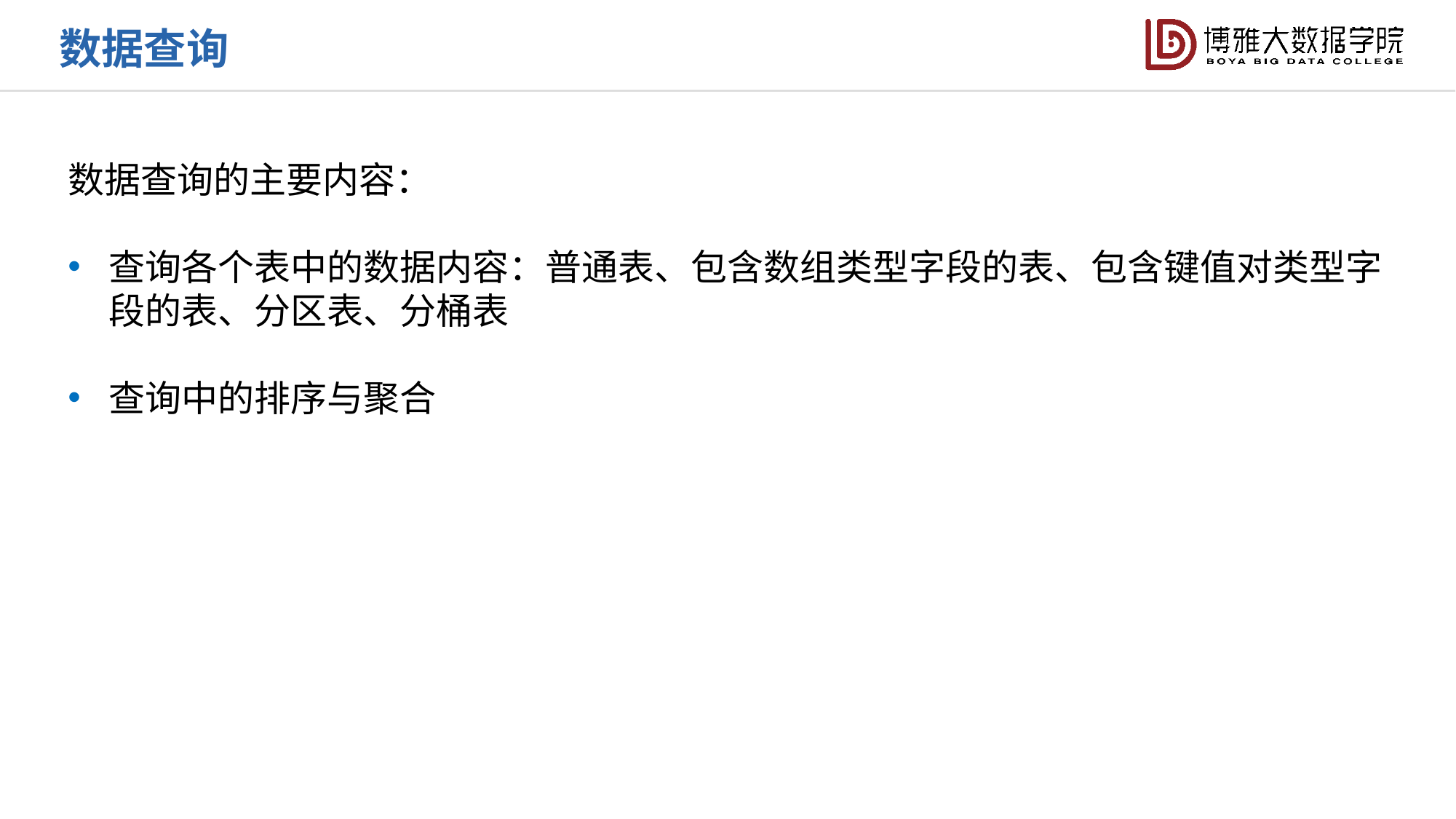

数据查询
数据查询的主要内容：

查询各个表中的数据内容：普通表、包含数组类型字段的表、包含键值对类型字段的表、分区表、分桶表

查询中的排序与聚合